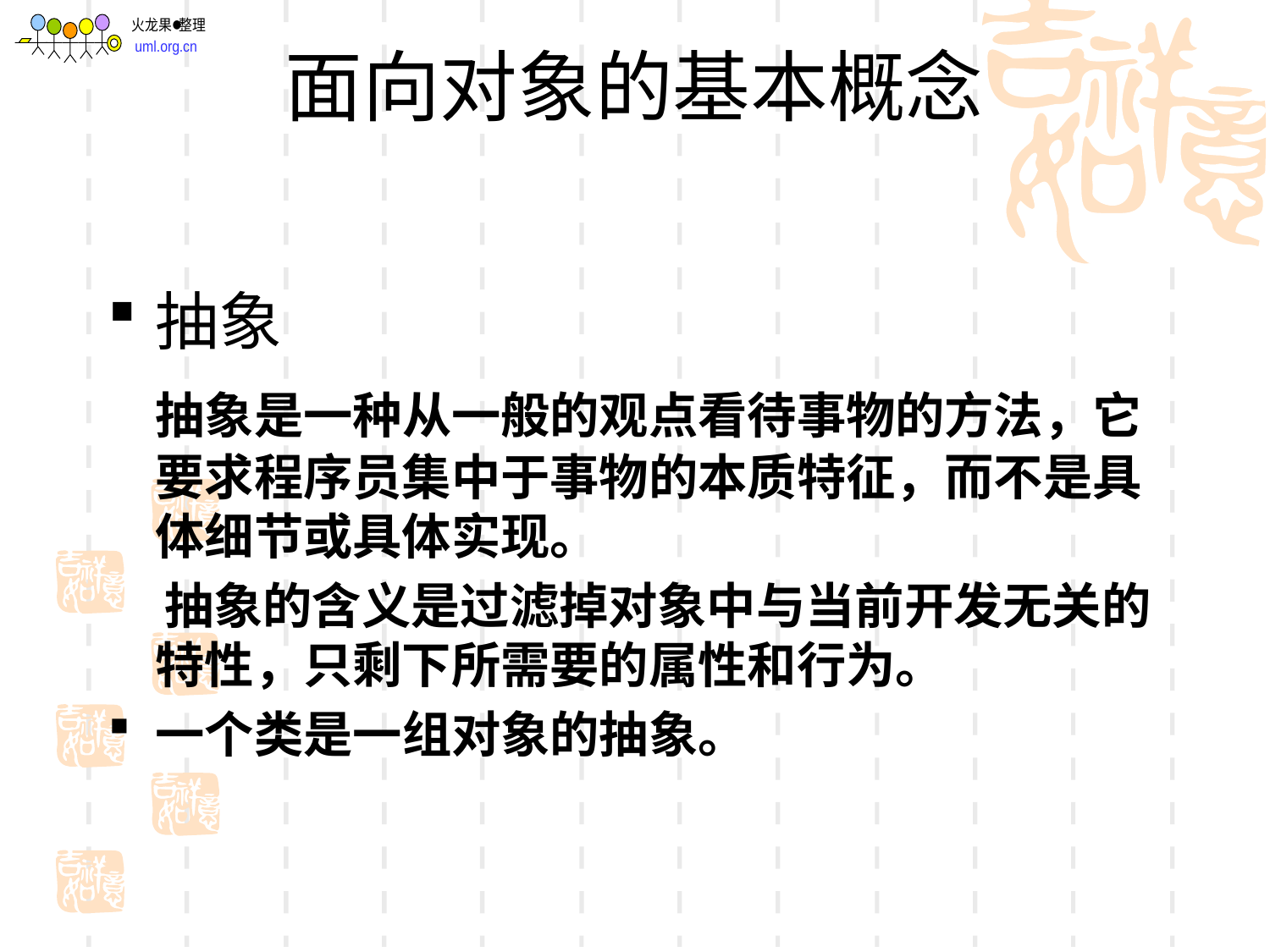

# 面向对象的基本概念
抽象
	抽象是一种从一般的观点看待事物的方法，它要求程序员集中于事物的本质特征，而不是具体细节或具体实现。
    抽象的含义是过滤掉对象中与当前开发无关的特性，只剩下所需要的属性和行为。
一个类是一组对象的抽象。